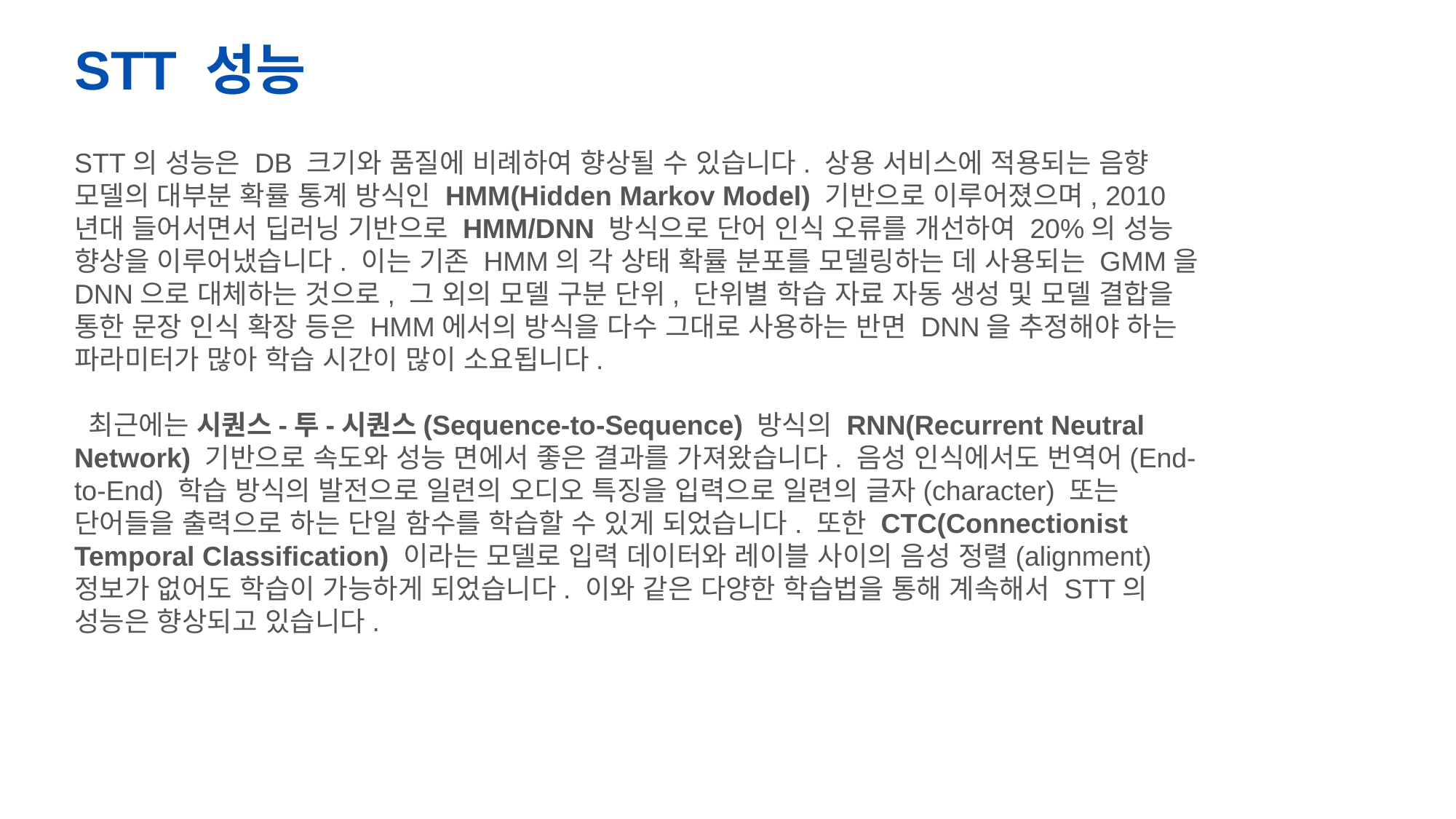

STT 성능
STT의 성능은 DB 크기와 품질에 비례하여 향상될 수 있습니다. 상용 서비스에 적용되는 음향 모델의 대부분 확률 통계 방식인 HMM(Hidden Markov Model) 기반으로 이루어졌으며, 2010년대 들어서면서 딥러닝 기반으로 HMM/DNN 방식으로 단어 인식 오류를 개선하여 20%의 성능 향상을 이루어냈습니다. 이는 기존 HMM의 각 상태 확률 분포를 모델링하는 데 사용되는 GMM을 DNN으로 대체하는 것으로, 그 외의 모델 구분 단위, 단위별 학습 자료 자동 생성 및 모델 결합을 통한 문장 인식 확장 등은 HMM에서의 방식을 다수 그대로 사용하는 반면 DNN을 추정해야 하는 파라미터가 많아 학습 시간이 많이 소요됩니다.

 최근에는 시퀀스-투-시퀀스(Sequence-to-Sequence) 방식의 RNN(Recurrent Neutral Network) 기반으로 속도와 성능 면에서 좋은 결과를 가져왔습니다. 음성 인식에서도 번역어(End-to-End) 학습 방식의 발전으로 일련의 오디오 특징을 입력으로 일련의 글자(character) 또는 단어들을 출력으로 하는 단일 함수를 학습할 수 있게 되었습니다. 또한 CTC(Connectionist Temporal Classification) 이라는 모델로 입력 데이터와 레이블 사이의 음성 정렬(alignment) 정보가 없어도 학습이 가능하게 되었습니다. 이와 같은 다양한 학습법을 통해 계속해서 STT의 성능은 향상되고 있습니다.